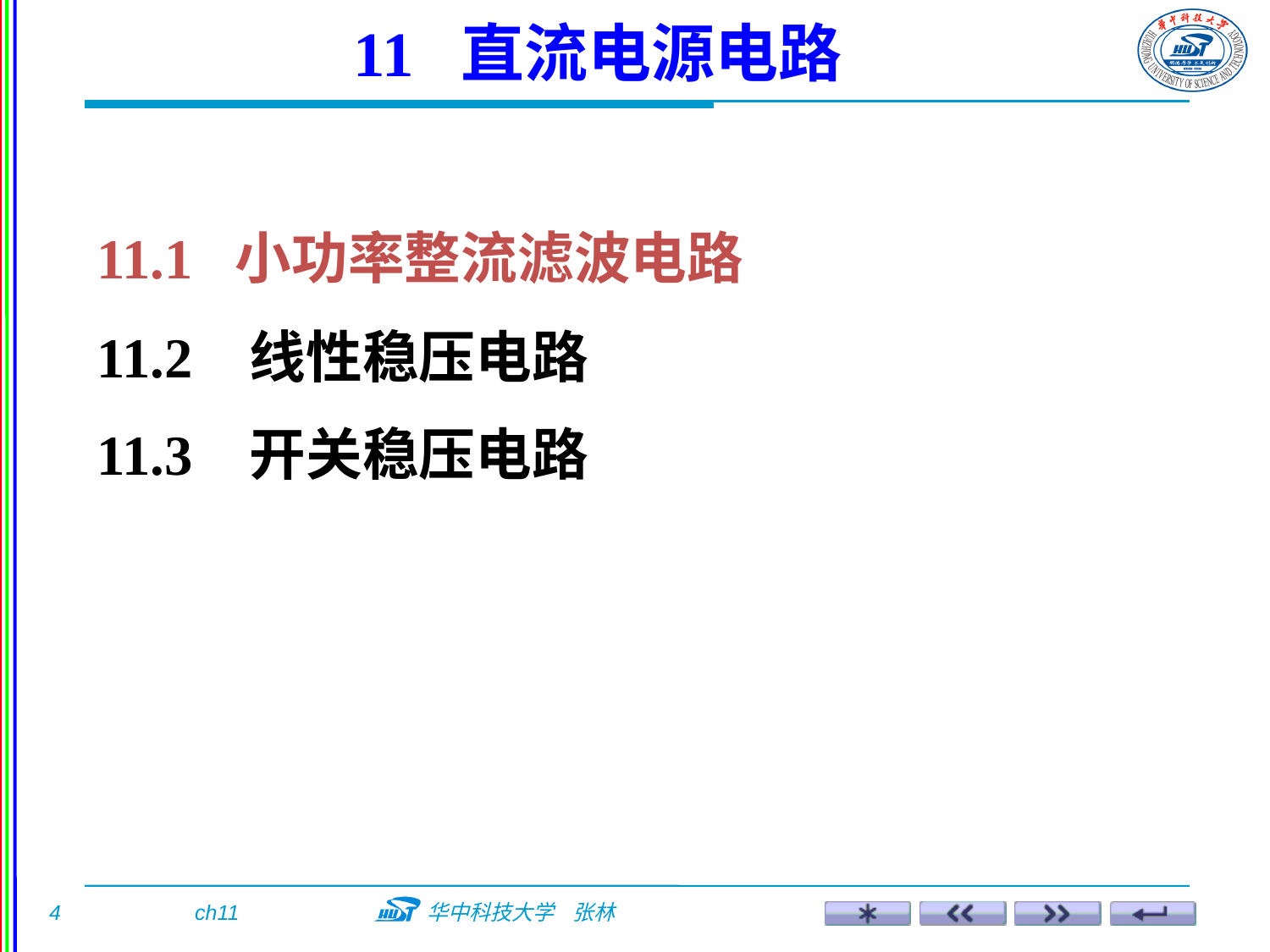

11  直流电源电路
11.1  小功率整流滤波电路
11.2   线性稳压电路
11.3   开关稳压电路